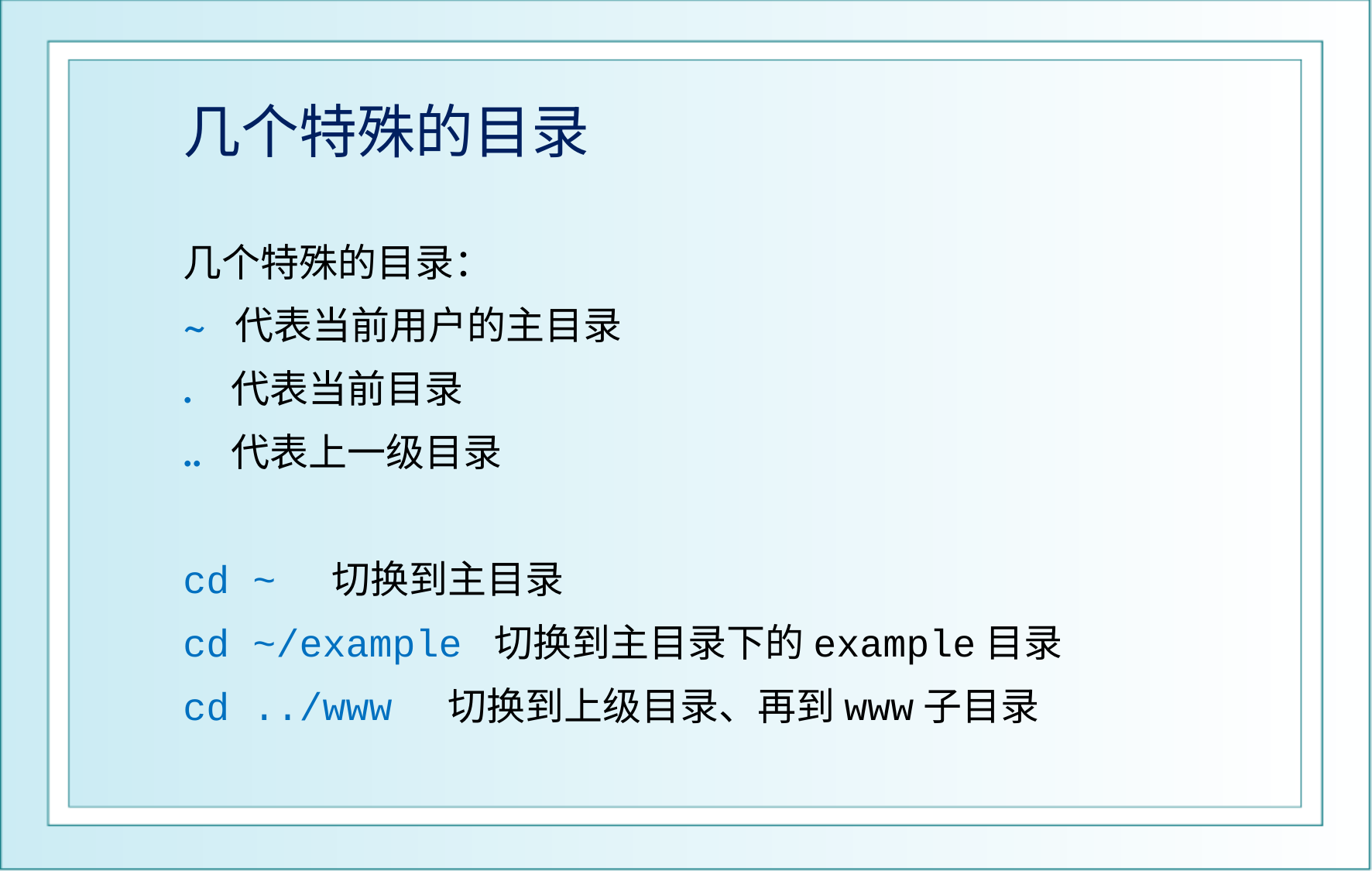

# 几个特殊的目录
几个特殊的目录：
~  代表当前用户的主目录
.   代表当前目录
..  代表上一级目录

cd ~  切换到主目录
cd ~/example 切换到主目录下的example目录
cd ../www  切换到上级目录、再到www子目录